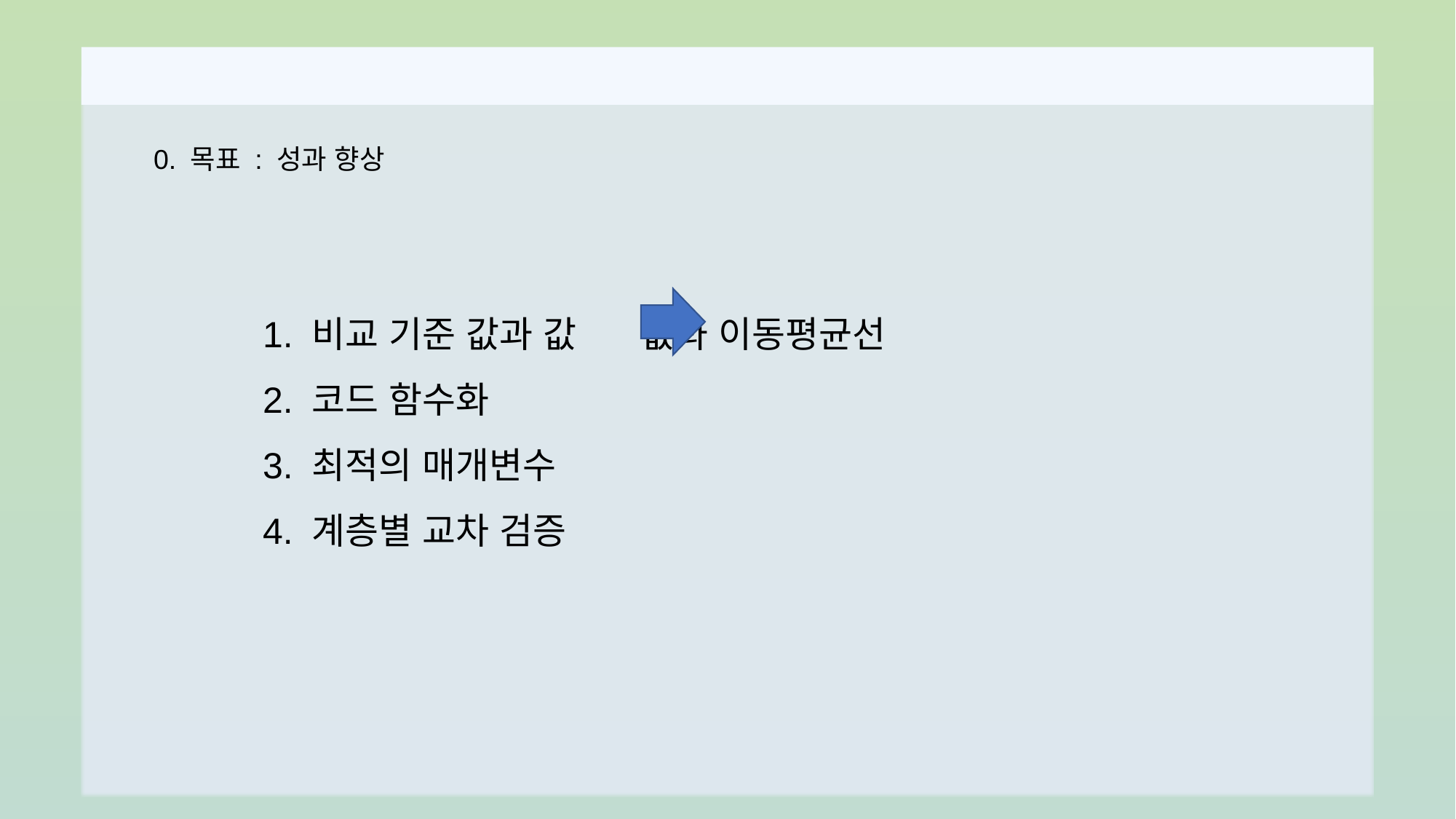

0. 목표 : 성과 향상

	1. 비교 기준 값과 값	     값과 이동평균선
	2. 코드 함수화
	3. 최적의 매개변수
	4. 계층별 교차 검증